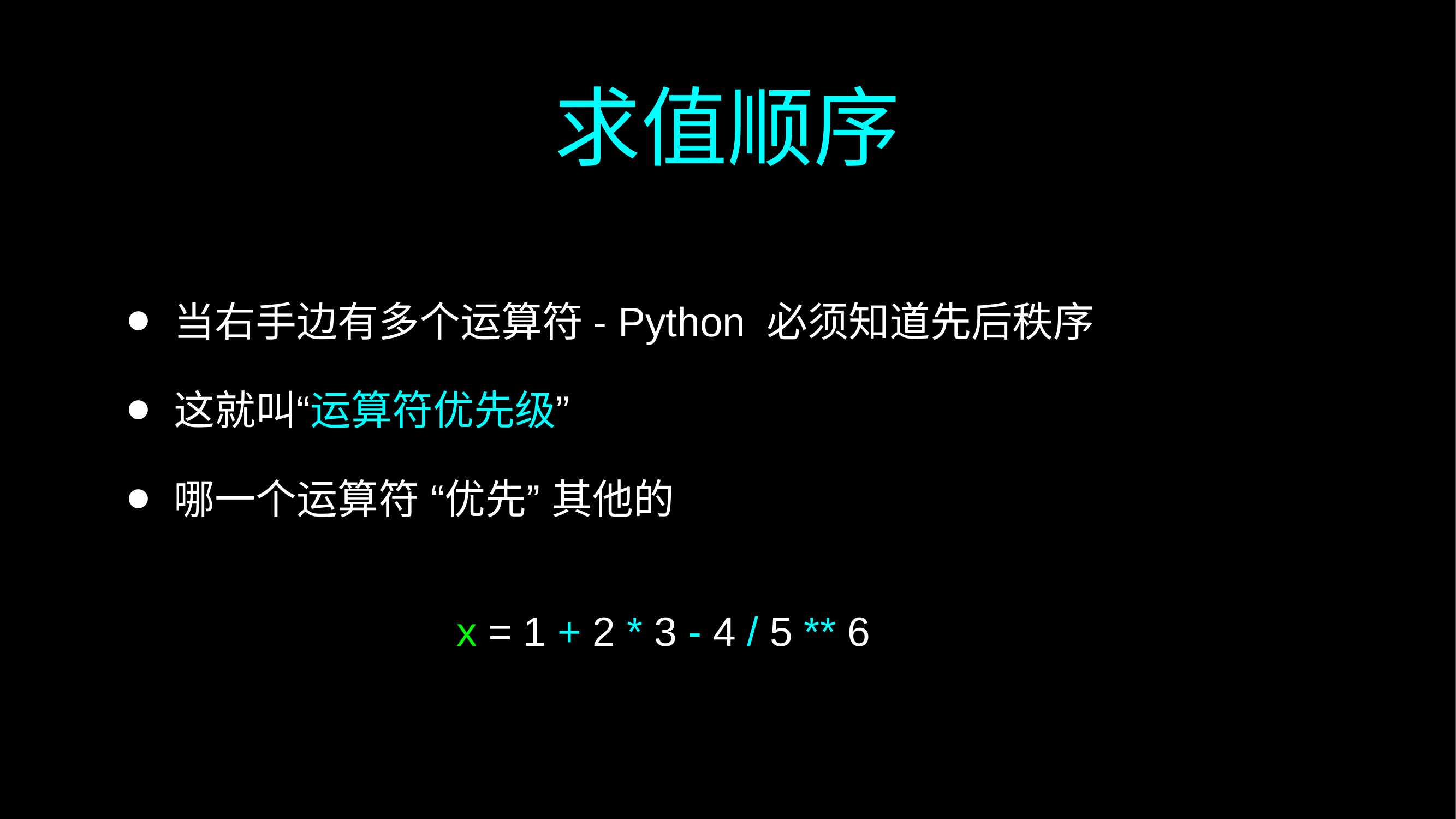

# 求值顺序
当右手边有多个运算符- Python 必须知道先后秩序
这就叫“运算符优先级”
哪一个运算符 “优先” 其他的
x = 1 + 2 * 3 - 4 / 5 ** 6